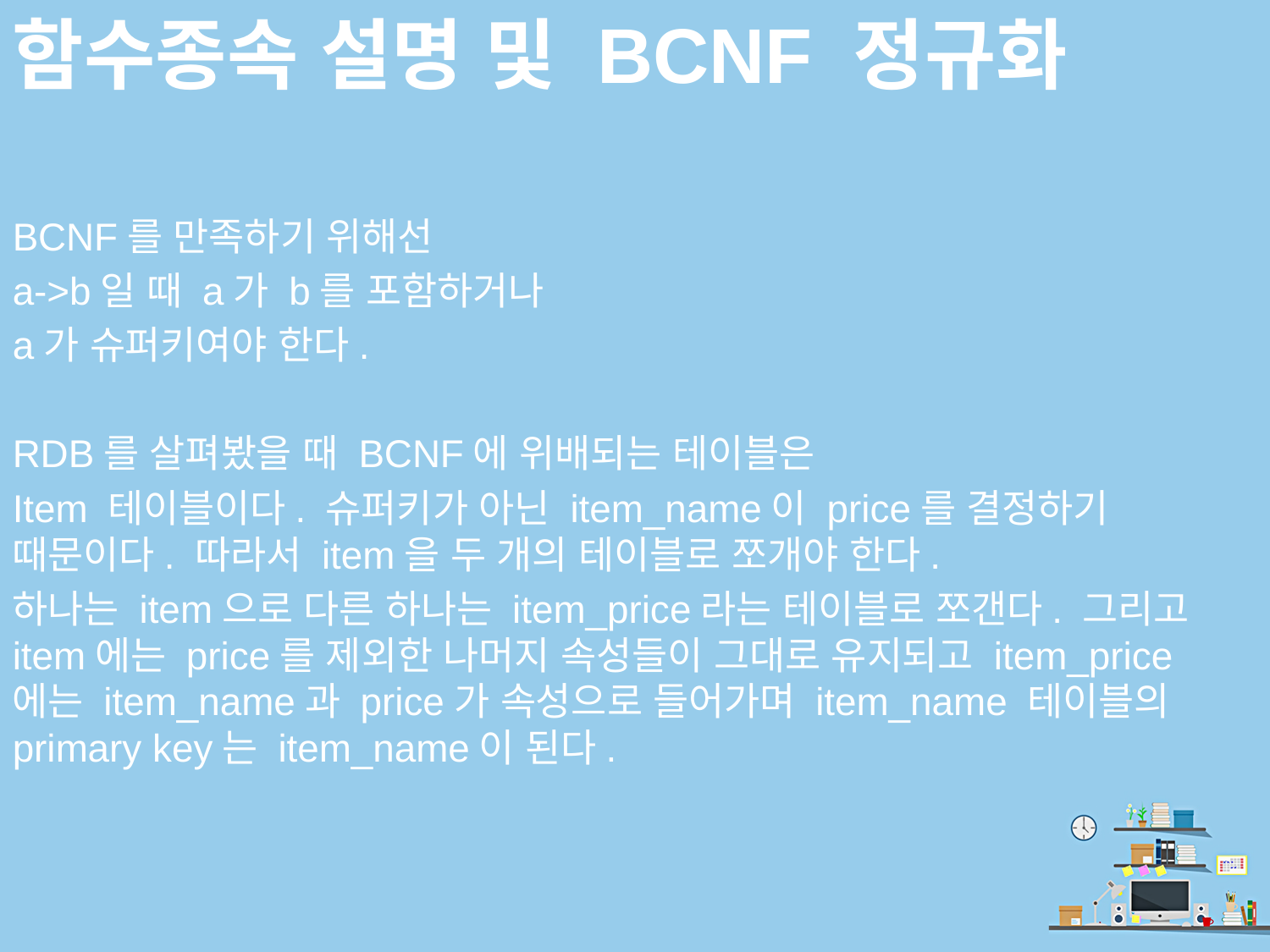

# 함수종속 설명 및 BCNF 정규화
BCNF를 만족하기 위해선
a->b일 때 a가 b를 포함하거나
a가 슈퍼키여야 한다.

RDB를 살펴봤을 때 BCNF에 위배되는 테이블은
Item 테이블이다. 슈퍼키가 아닌 item_name이 price를 결정하기 때문이다. 따라서 item을 두 개의 테이블로 쪼개야 한다.
하나는 item으로 다른 하나는 item_price라는 테이블로 쪼갠다. 그리고 item에는 price를 제외한 나머지 속성들이 그대로 유지되고 item_price에는 item_name과 price가 속성으로 들어가며 item_name 테이블의 primary key는 item_name이 된다.